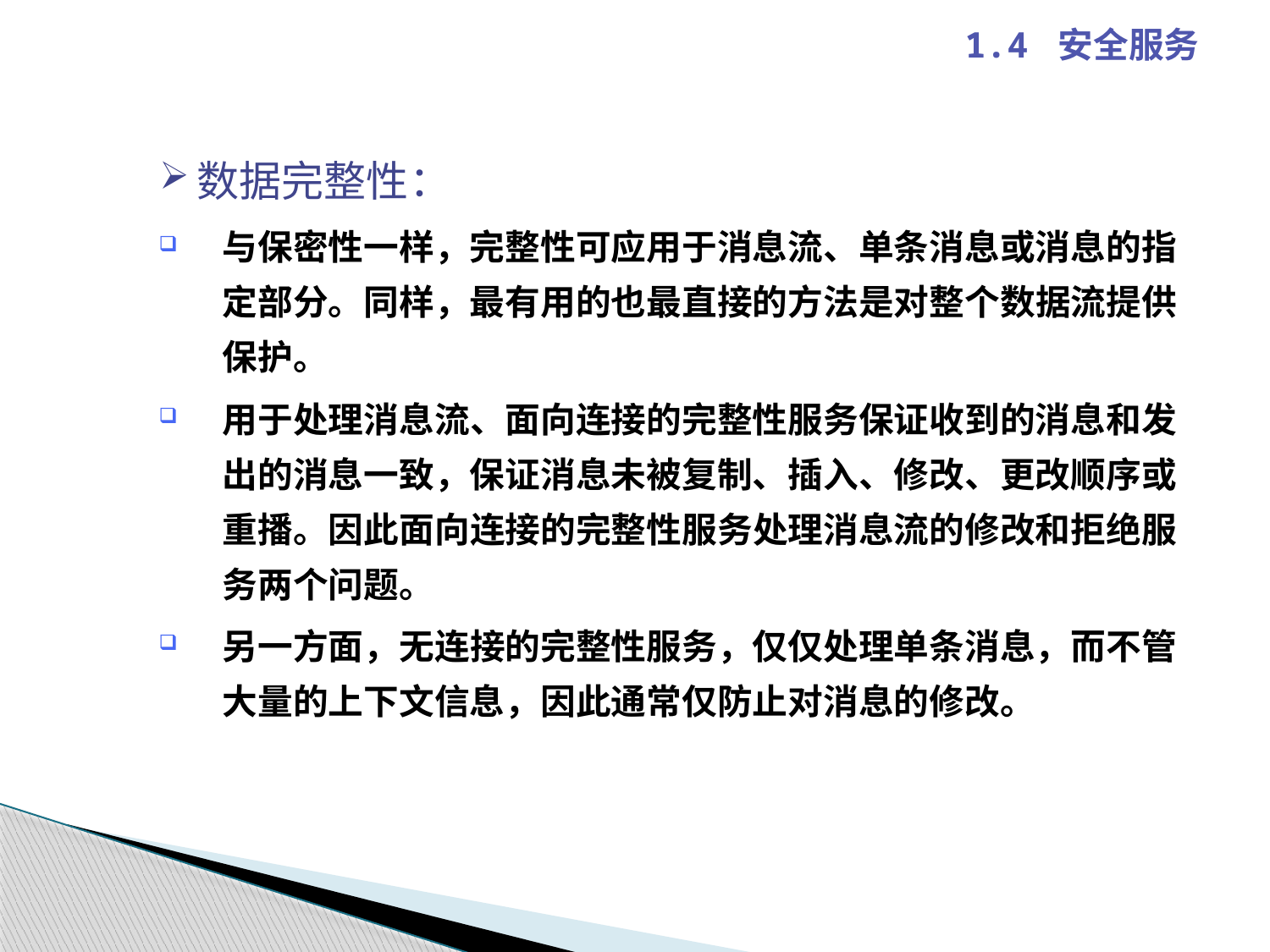

1.4 安全服务
数据完整性：
与保密性一样，完整性可应用于消息流、单条消息或消息的指定部分。同样，最有用的也最直接的方法是对整个数据流提供保护。
用于处理消息流、面向连接的完整性服务保证收到的消息和发出的消息一致，保证消息未被复制、插入、修改、更改顺序或重播。因此面向连接的完整性服务处理消息流的修改和拒绝服务两个问题。
另一方面，无连接的完整性服务，仅仅处理单条消息，而不管大量的上下文信息，因此通常仅防止对消息的修改。